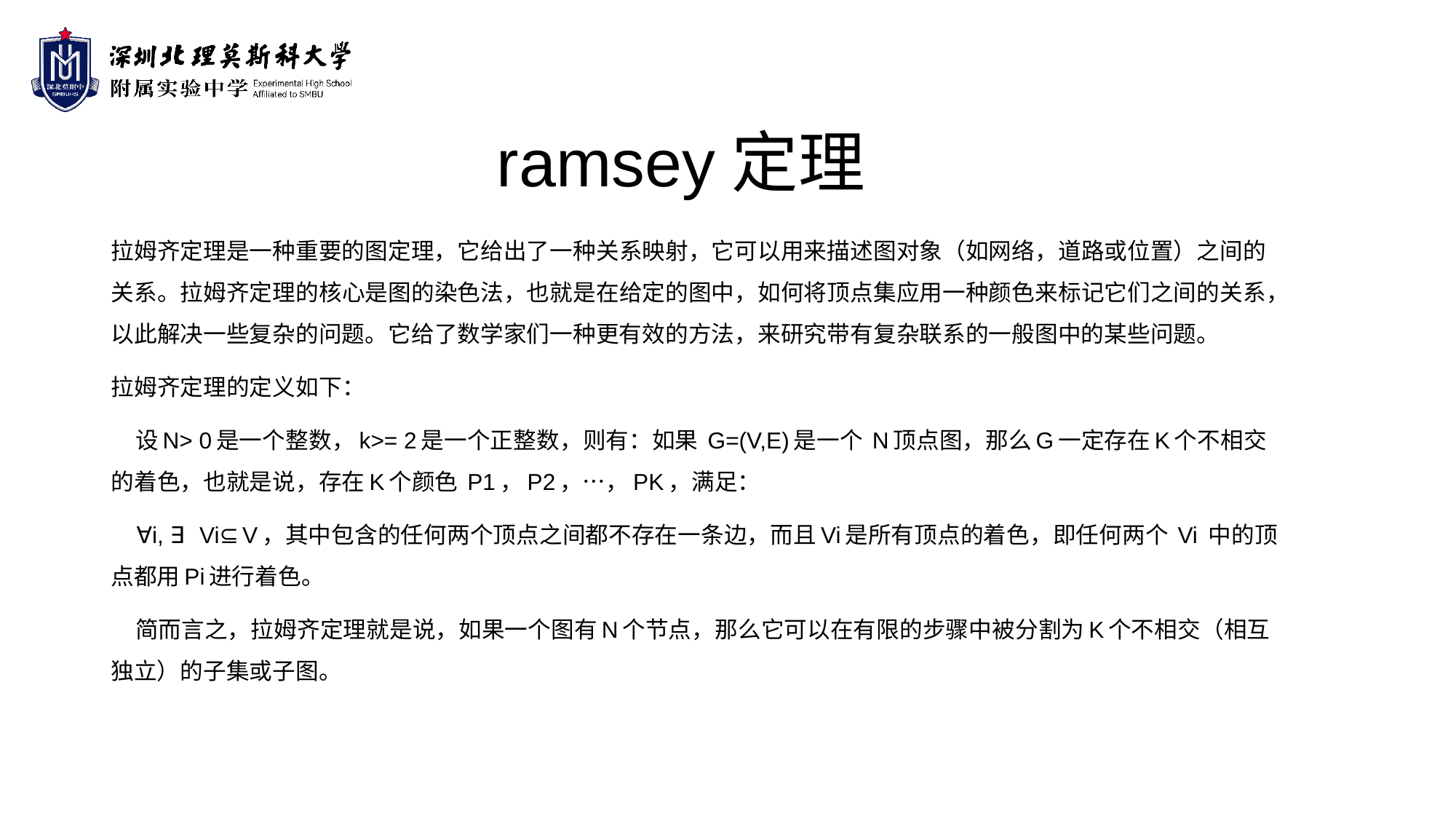

ramsey定理

拉姆齐定理是一种重要的图定理，它给出了一种关系映射，它可以用来描述图对象（如网络，道路或位置）之间的关系。拉姆齐定理的核心是图的染色法，也就是在给定的图中，如何将顶点集应用一种颜色来标记它们之间的关系，以此解决一些复杂的问题。它给了数学家们一种更有效的方法，来研究带有复杂联系的一般图中的某些问题。
拉姆齐定理的定义如下：
    设N> 0是一个整数，k>= 2是一个正整数，则有：如果 G=(V,E)是一个 N顶点图，那么G一定存在K个不相交的着色，也就是说，存在K个颜色 P1，P2，…，PK，满足：
    ∀i, ∃ Vi⊆V，其中包含的任何两个顶点之间都不存在一条边，而且Vi是所有顶点的着色，即任何两个 Vi 中的顶点都用Pi进行着色。
    简而言之，拉姆齐定理就是说，如果一个图有N个节点，那么它可以在有限的步骤中被分割为K个不相交（相互独立）的子集或子图。